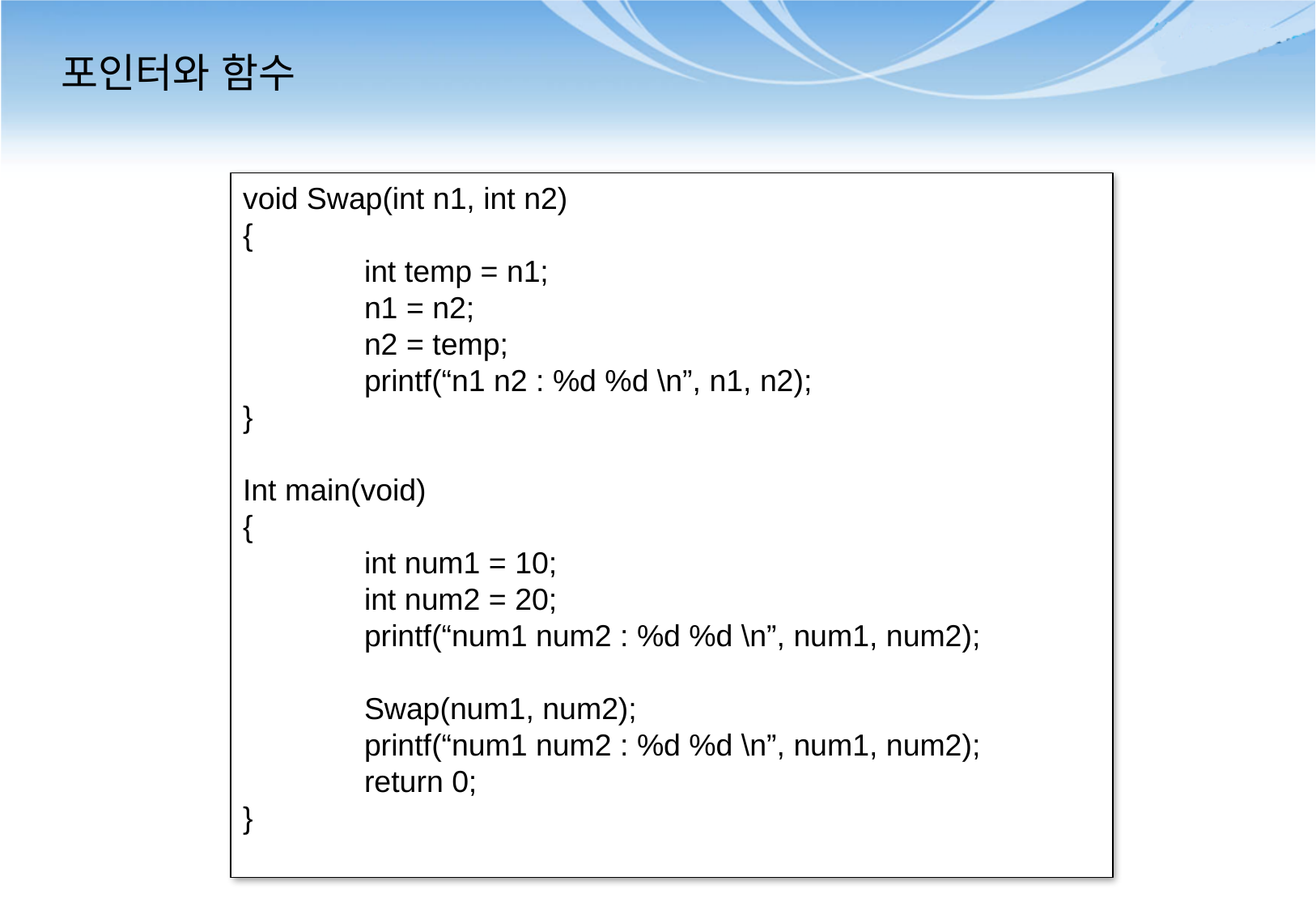

# 포인터와 함수
void Swap(int n1, int n2)
{
	int temp = n1;
	n1 = n2;
	n2 = temp;
	printf(“n1 n2 : %d %d \n”, n1, n2);
}

Int main(void)
{
	int num1 = 10;
	int num2 = 20;
	printf(“num1 num2 : %d %d \n”, num1, num2);

	Swap(num1, num2);
	printf(“num1 num2 : %d %d \n”, num1, num2);
	return 0;
}